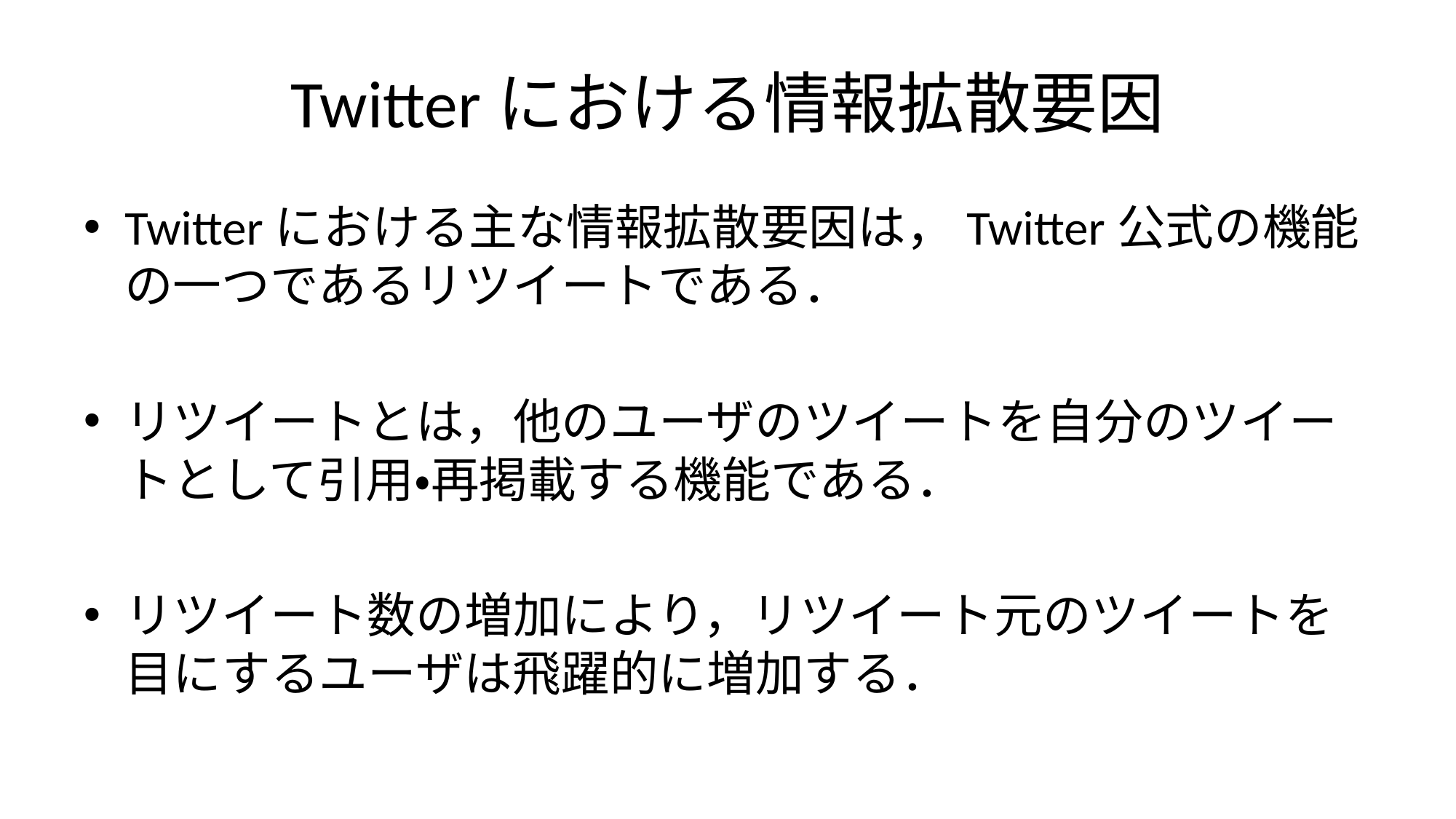

# Twitterにおける情報拡散要因
Twitterにおける主な情報拡散要因は，Twitter公式の機能の一つであるリツイートである．

リツイートとは，他のユーザのツイートを自分のツイートとして引用・再掲載する機能である．

リツイート数の増加により，リツイート元のツイートを目にするユーザは飛躍的に増加する．